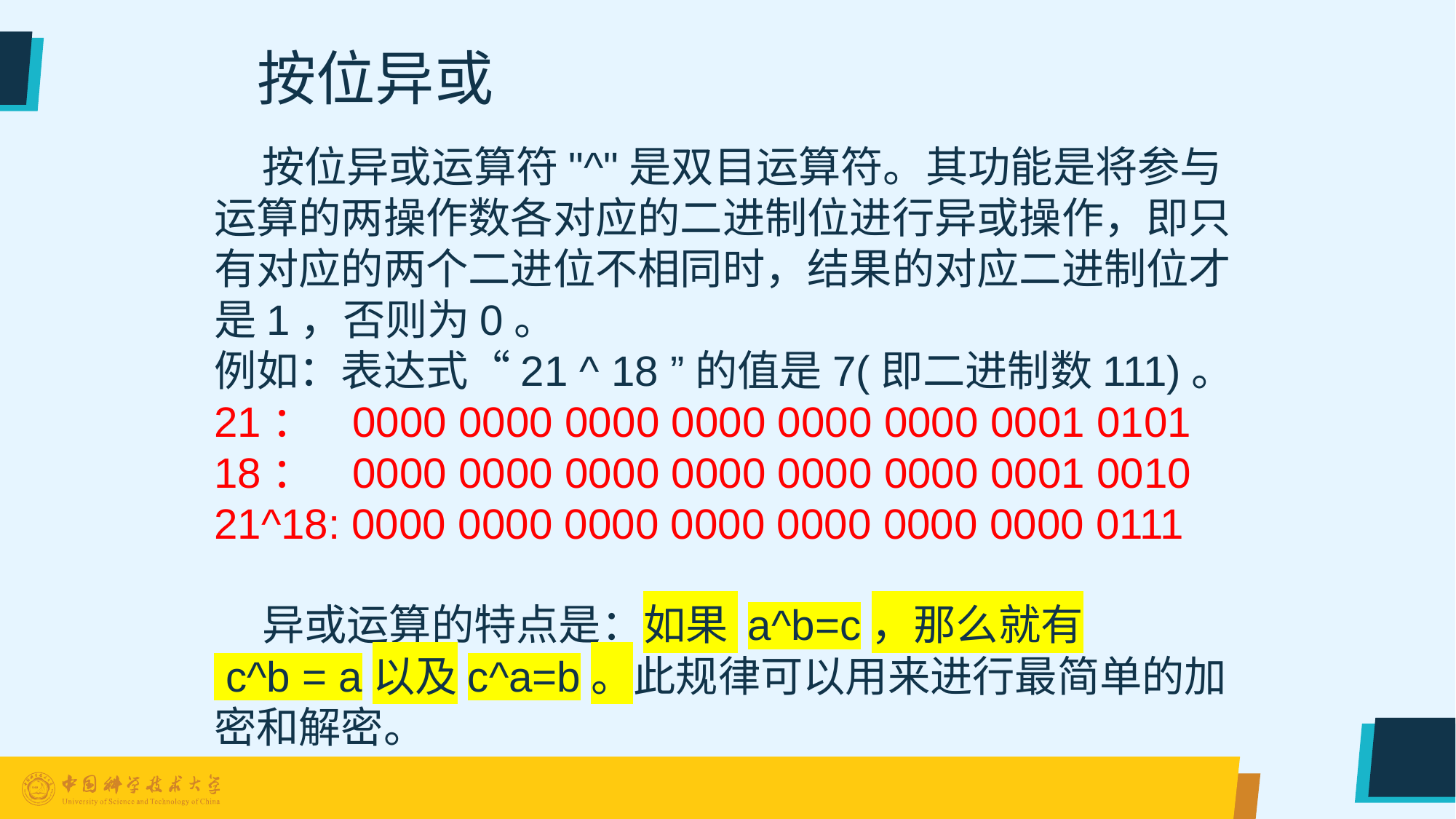

按位异或
    按位异或运算符"^"是双目运算符。其功能是将参与运算的两操作数各对应的二进制位进行异或操作，即只有对应的两个二进位不相同时，结果的对应二进制位才是1，否则为0。
例如：表达式“21 ^ 18 ”的值是7(即二进制数111)。
21：   0000 0000 0000 0000 0000 0000 0001 0101
18：   0000 0000 0000 0000 0000 0000 0001 0010
21^18: 0000 0000 0000 0000 0000 0000 0000 0111

    异或运算的特点是：如果 a^b=c，那么就有
 c^b = a以及c^a=b。此规律可以用来进行最简单的加密和解密。